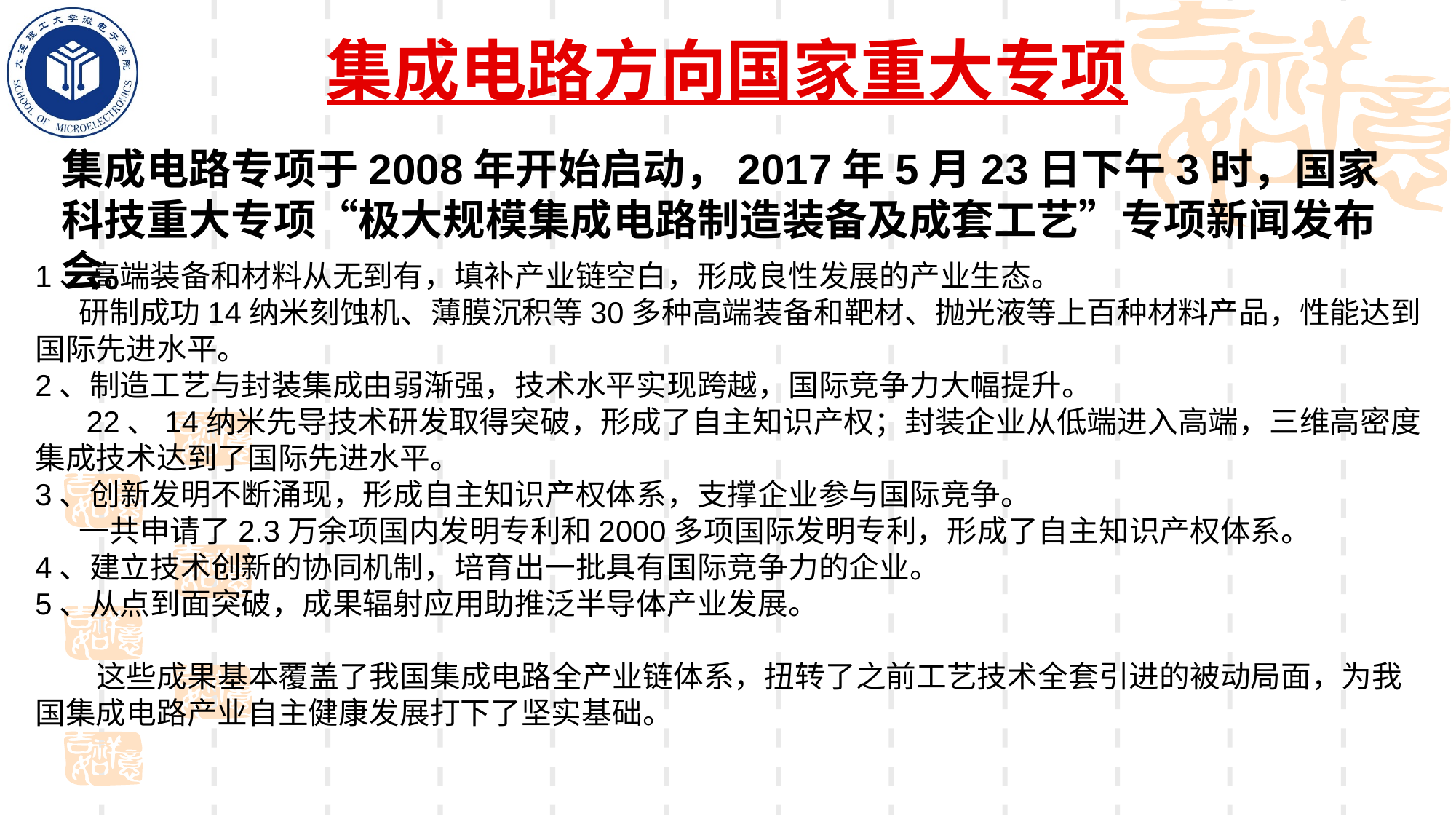

# 集成电路方向国家重大专项
集成电路专项于2008年开始启动，2017年5月23日下午3时，国家科技重大专项“极大规模集成电路制造装备及成套工艺”专项新闻发布会。
1、高端装备和材料从无到有，填补产业链空白，形成良性发展的产业生态。
　  研制成功14纳米刻蚀机、薄膜沉积等30多种高端装备和靶材、抛光液等上百种材料产品，性能达到国际先进水平。
2、制造工艺与封装集成由弱渐强，技术水平实现跨越，国际竞争力大幅提升。
　  22、14纳米先导技术研发取得突破，形成了自主知识产权；封装企业从低端进入高端，三维高密度集成技术达到了国际先进水平。
3、创新发明不断涌现，形成自主知识产权体系，支撑企业参与国际竞争。
　  一共申请了2.3万余项国内发明专利和2000多项国际发明专利，形成了自主知识产权体系。
4、建立技术创新的协同机制，培育出一批具有国际竞争力的企业。
5、从点到面突破，成果辐射应用助推泛半导体产业发展。

        这些成果基本覆盖了我国集成电路全产业链体系，扭转了之前工艺技术全套引进的被动局面，为我国集成电路产业自主健康发展打下了坚实基础。